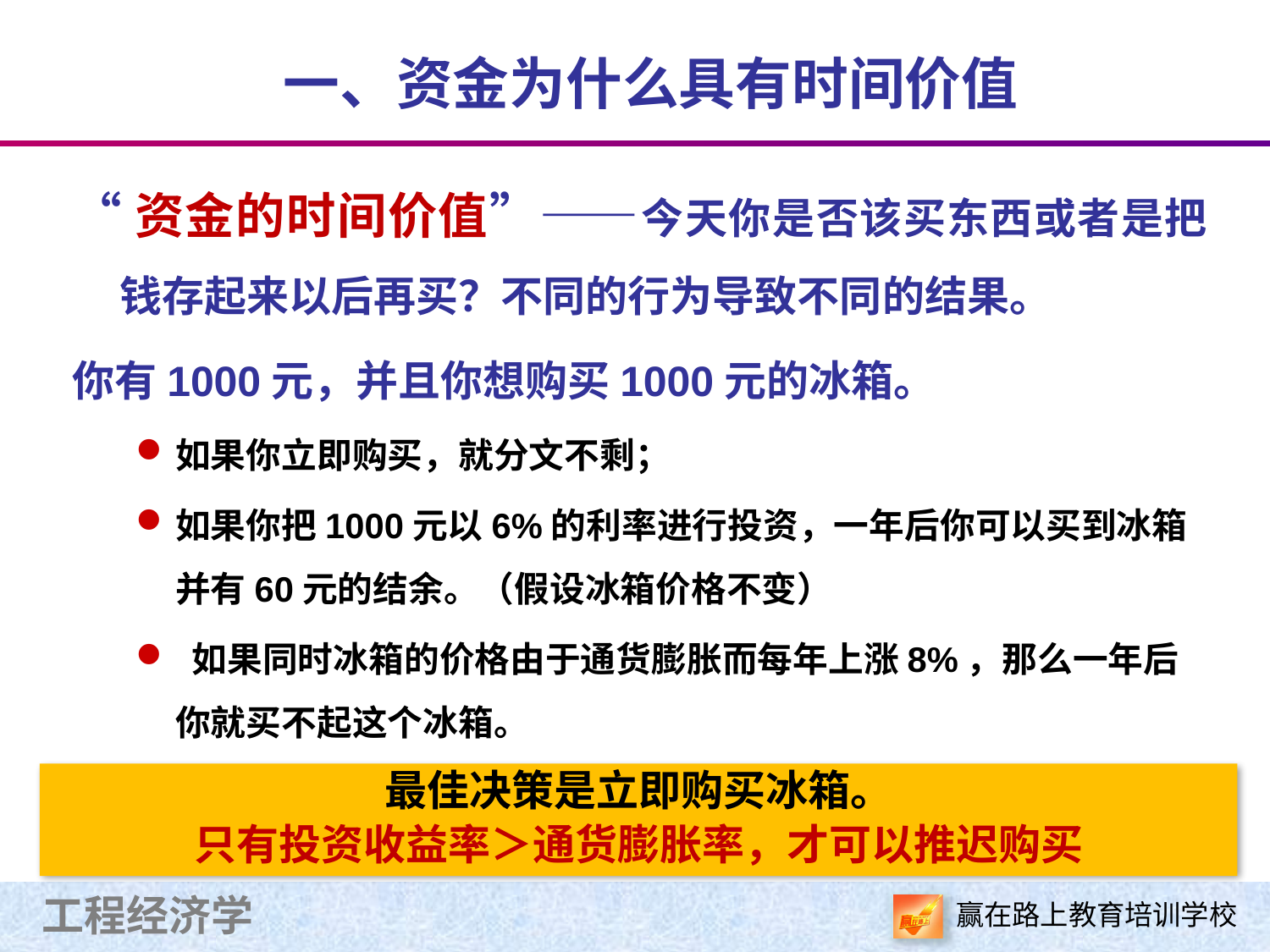

# 一、资金为什么具有时间价值
“资金的时间价值”——今天你是否该买东西或者是把钱存起来以后再买？不同的行为导致不同的结果。
你有1000元，并且你想购买1000元的冰箱。
如果你立即购买，就分文不剩；
如果你把1000元以6%的利率进行投资，一年后你可以买到冰箱并有60元的结余。（假设冰箱价格不变）
 如果同时冰箱的价格由于通货膨胀而每年上涨8%，那么一年后你就买不起这个冰箱。
最佳决策是立即购买冰箱。
只有投资收益率＞通货膨胀率，才可以推迟购买